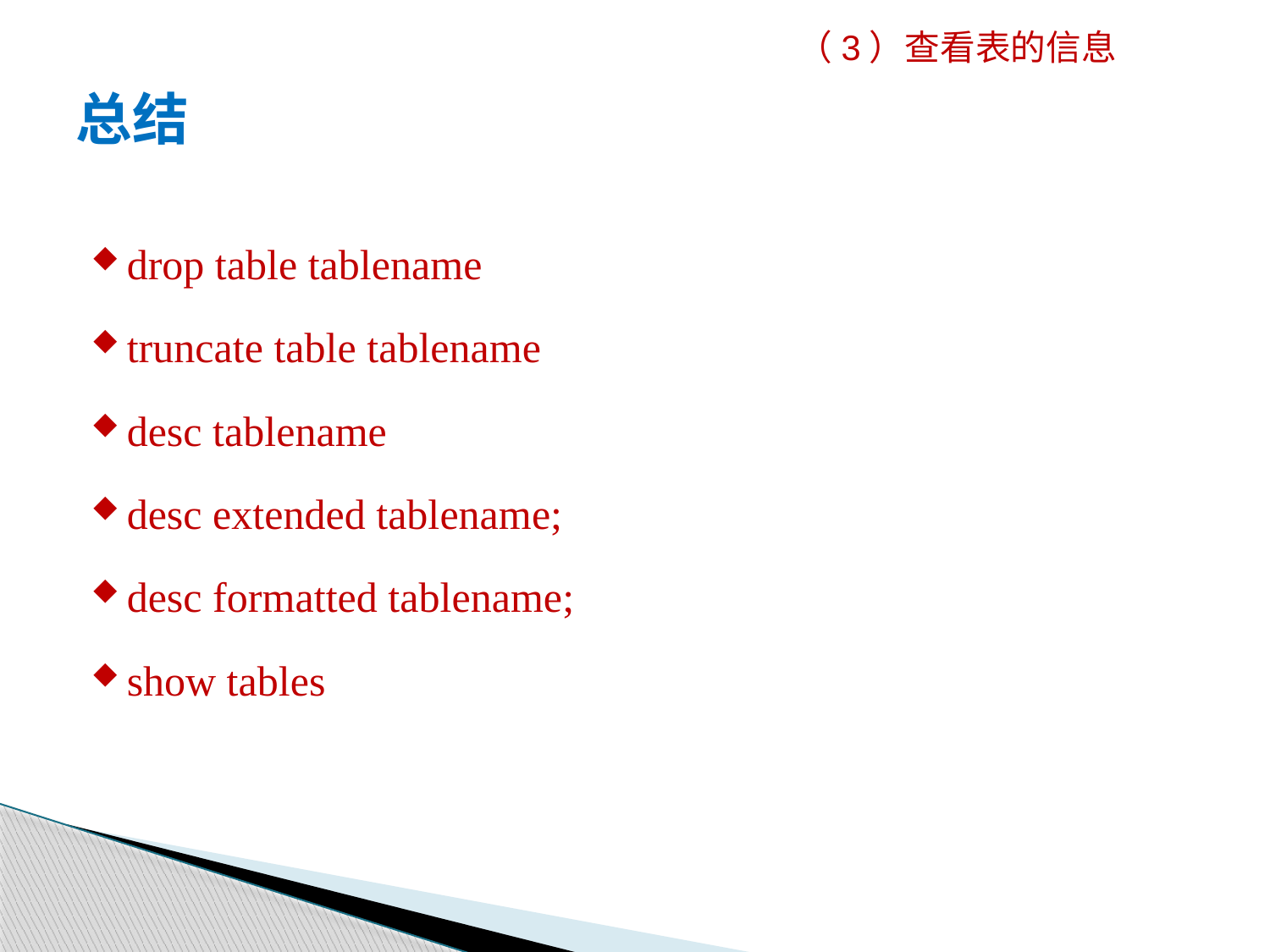

（3）查看表的信息
总结
drop table tablename
truncate table tablename
desc tablename
desc extended tablename;
desc formatted tablename;
show tables